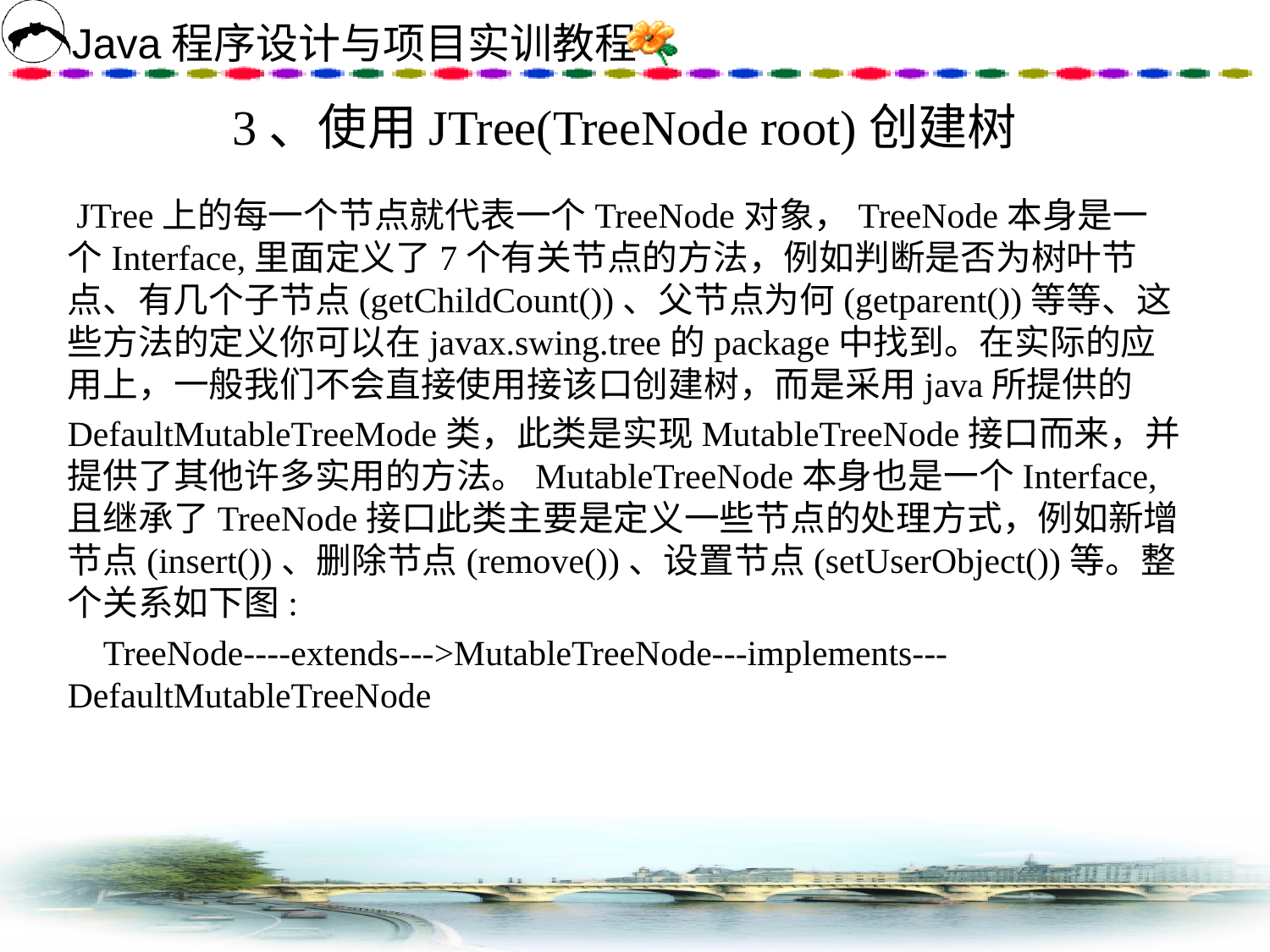

# 3、使用JTree(TreeNode root)创建树
 JTree上的每一个节点就代表一个TreeNode对象，TreeNode本身是一个Interface,里面定义了7个有关节点的方法，例如判断是否为树叶节点、有几个子节点(getChildCount())、父节点为何(getparent())等等、这些方法的定义你可以在javax.swing.tree的package中找到。在实际的应用上，一般我们不会直接使用接该口创建树，而是采用java所提供的
DefaultMutableTreeMode类，此类是实现MutableTreeNode接口而来，并提供了其他许多实用的方法。MutableTreeNode本身也是一个Interface,且继承了TreeNode接口此类主要是定义一些节点的处理方式，例如新增节点(insert())、删除节点(remove())、设置节点(setUserObject())等。整个关系如下图:
    TreeNode----extends--->MutableTreeNode---implements---DefaultMutableTreeNode